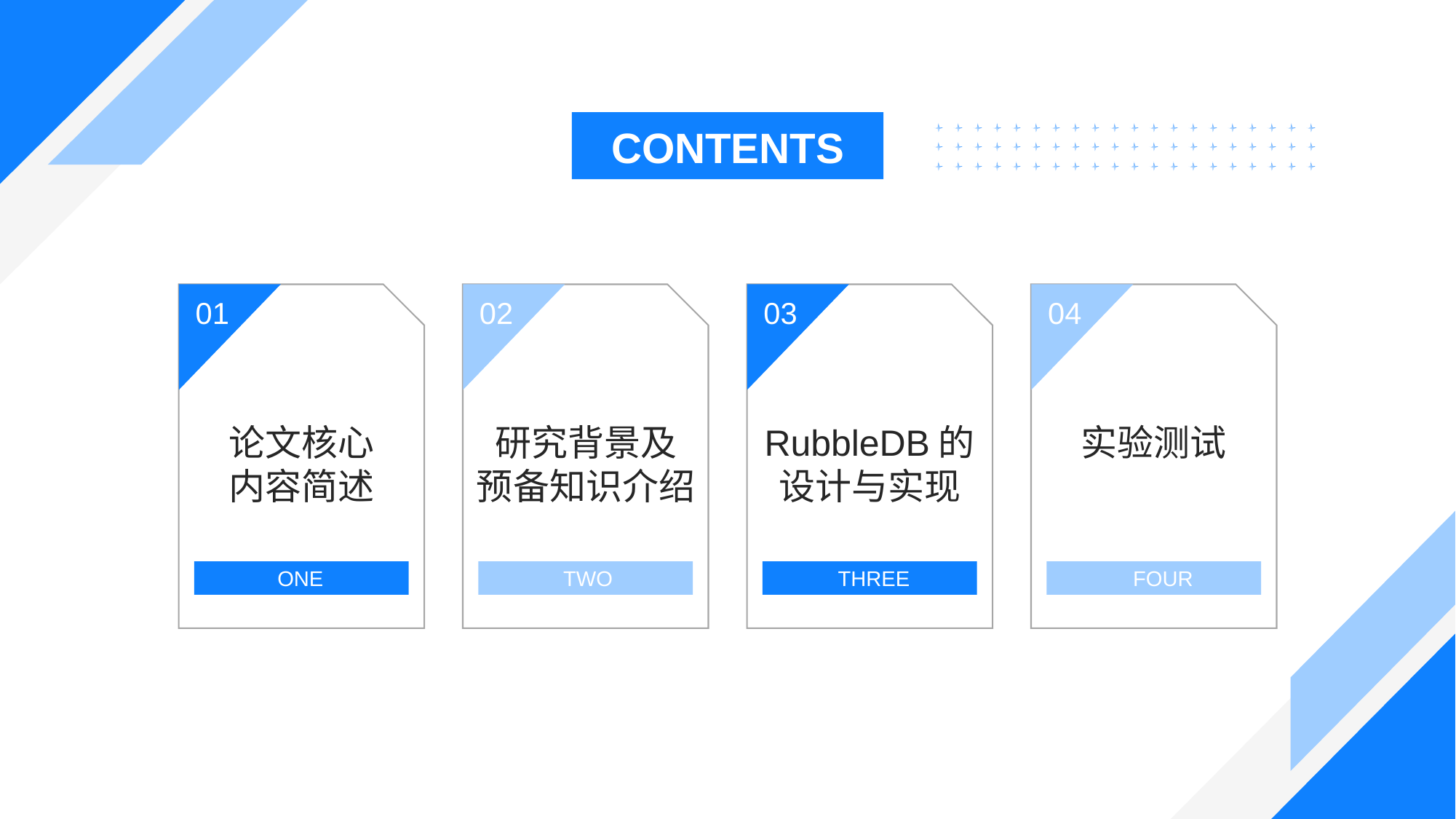

CONTENTS

01

论文核心
内容简述

02

研究背景及
预备知识介绍

03

RubbleDB的设计与实现

04

实验测试

ONE
TWO
THREE
FOUR